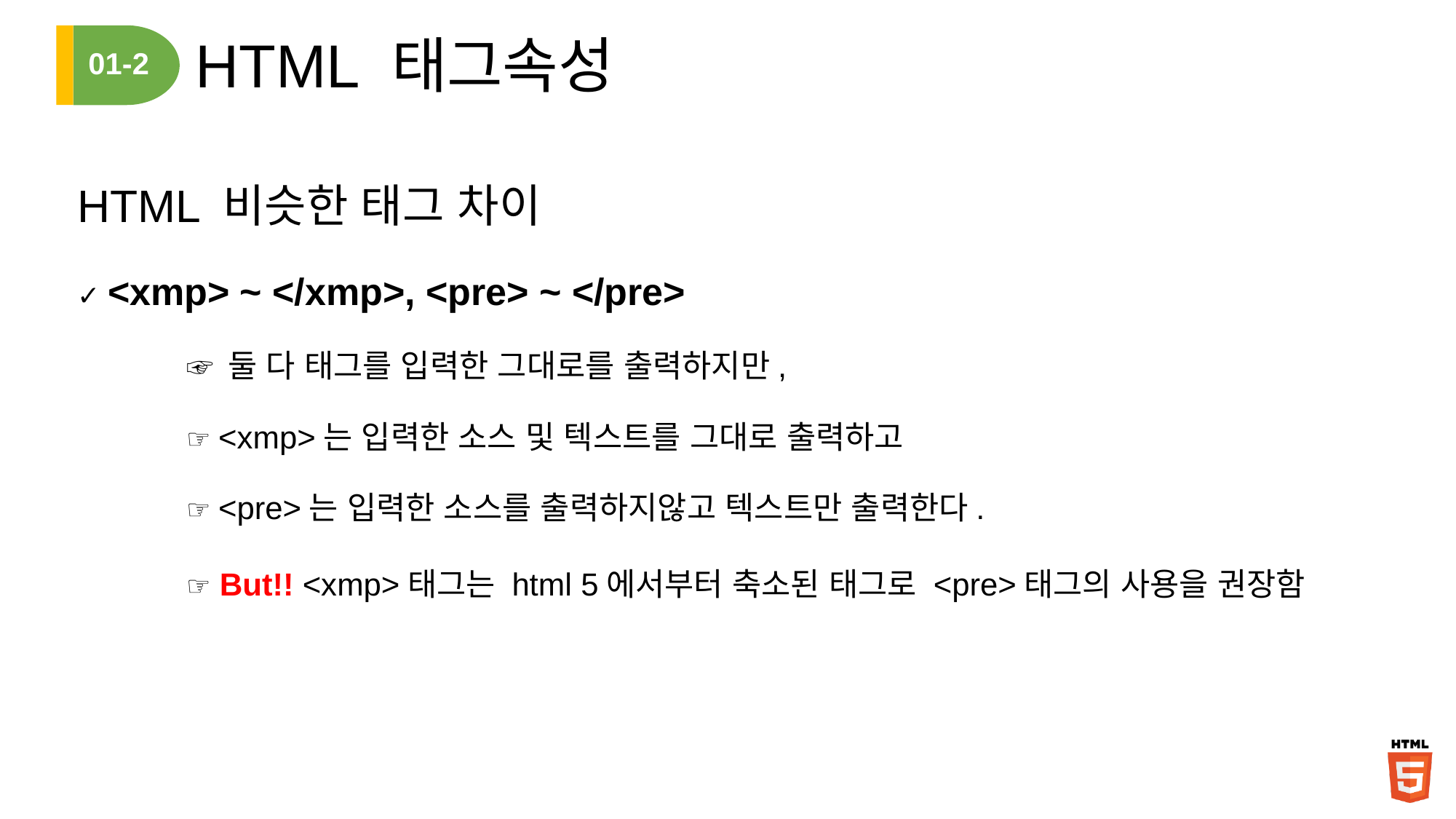

HTML 태그속성
01-2
HTML 비슷한 태그 차이

✓ <xmp> ~ </xmp>, <pre> ~ </pre>

	☞ 둘 다 태그를 입력한 그대로를 출력하지만,

	☞ <xmp>는 입력한 소스 및 텍스트를 그대로 출력하고

	☞ <pre>는 입력한 소스를 출력하지않고 텍스트만 출력한다.

	☞ But!! <xmp>태그는 html 5에서부터 축소된 태그로 <pre>태그의 사용을 권장함